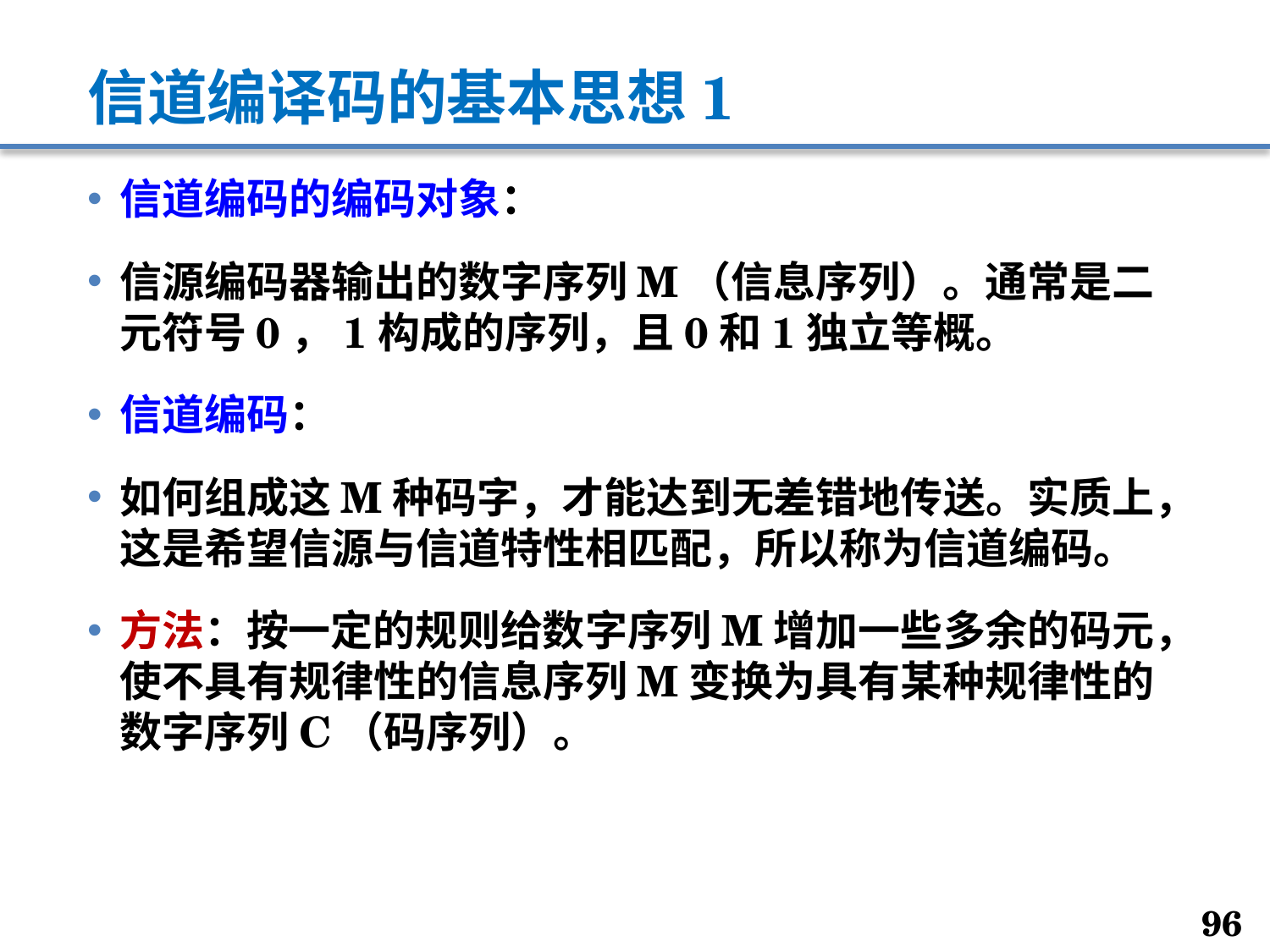

# 信道编译码的基本思想1
信道编码的编码对象：
信源编码器输出的数字序列M（信息序列）。通常是二元符号0，1构成的序列，且0和1独立等概。
信道编码：
如何组成这M种码字，才能达到无差错地传送。实质上，这是希望信源与信道特性相匹配，所以称为信道编码。
方法：按一定的规则给数字序列M增加一些多余的码元，使不具有规律性的信息序列M变换为具有某种规律性的数字序列C（码序列）。

96